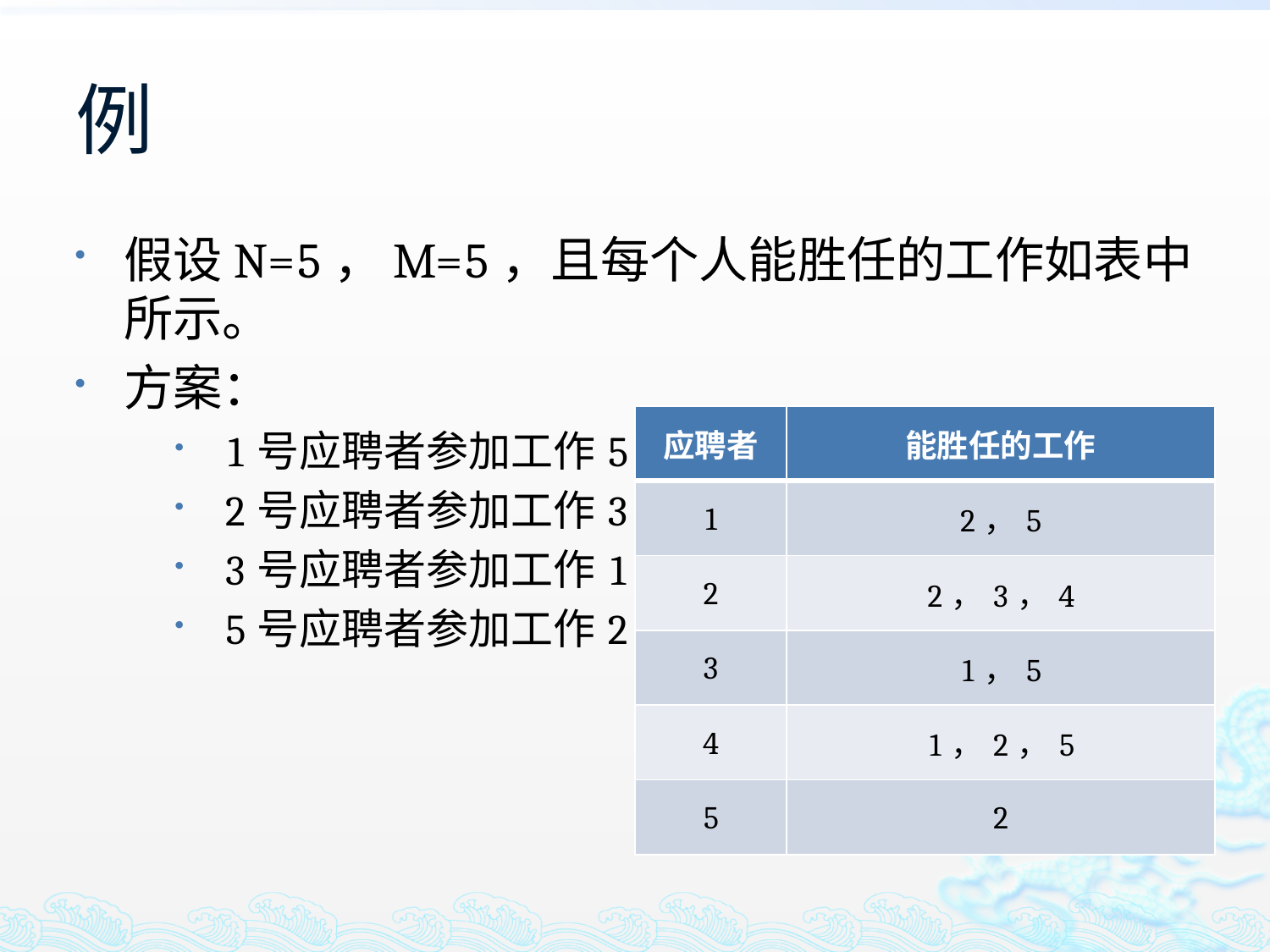

# 例
假设N=5，M=5，且每个人能胜任的工作如表中所示。
方案：
1号应聘者参加工作5
2号应聘者参加工作3
3号应聘者参加工作1
5号应聘者参加工作2
| 应聘者 | 能胜任的工作 |
| --- | --- |
| 1 | 2，5 |
| 2 | 2，3，4 |
| 3 | 1，5 |
| 4 | 1，2，5 |
| 5 | 2 |